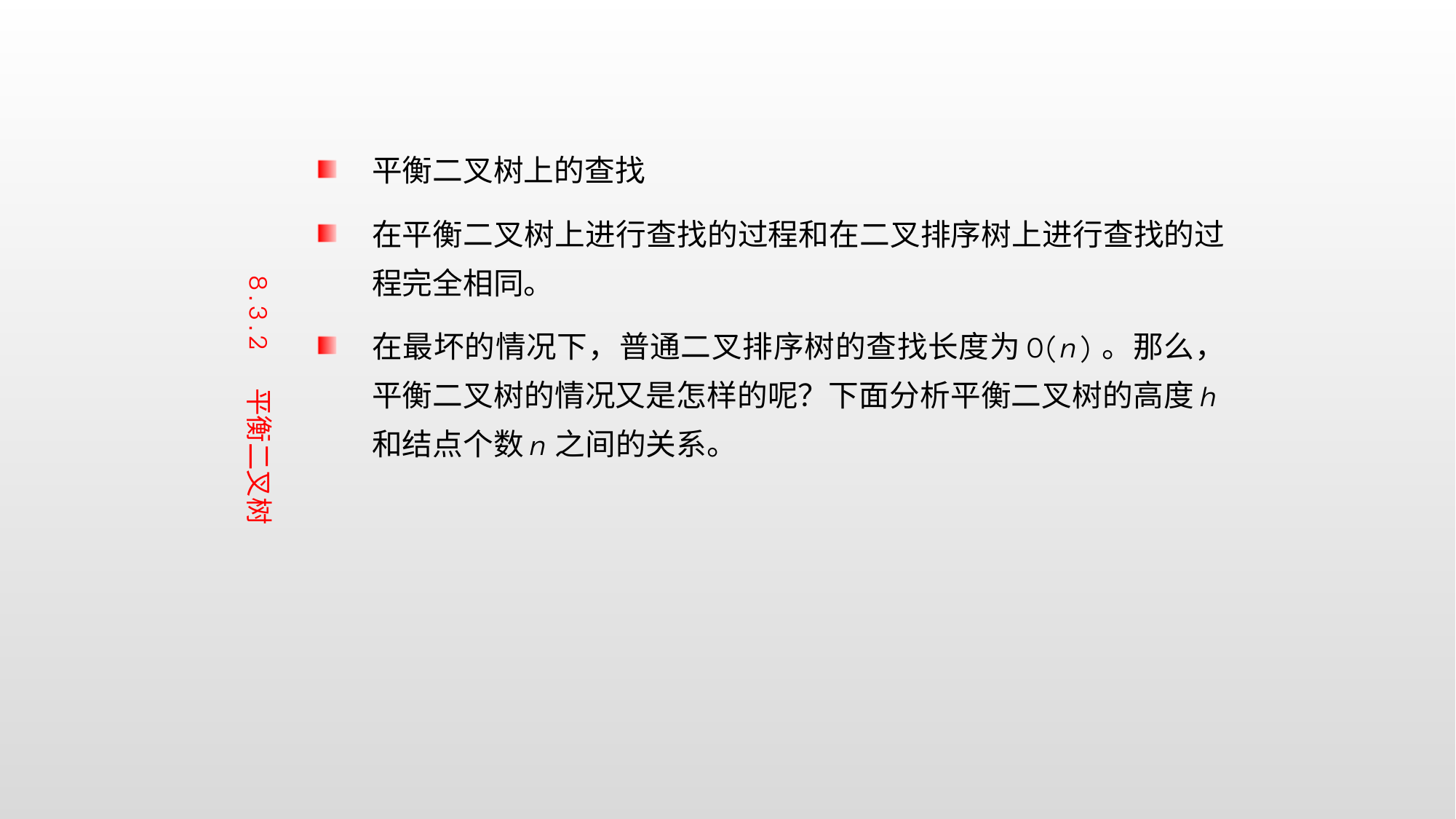

平衡二叉树上的查找
在平衡二叉树上进行查找的过程和在二叉排序树上进行查找的过程完全相同。
在最坏的情况下，普通二叉排序树的查找长度为O(n)。那么，平衡二叉树的情况又是怎样的呢？下面分析平衡二叉树的高度h和结点个数n之间的关系。
8.3.2  平衡二叉树